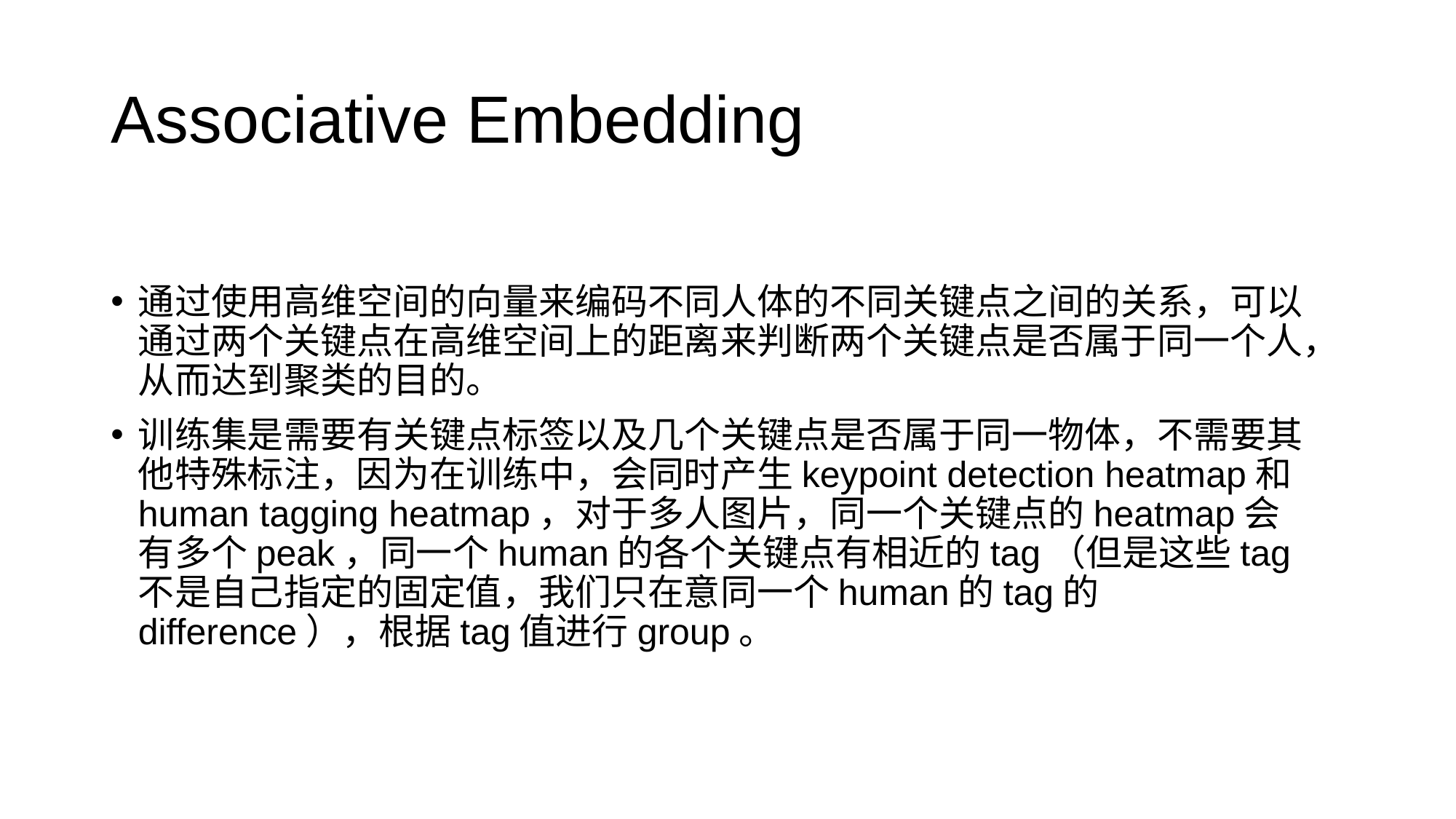

# Associative Embedding

通过使用高维空间的向量来编码不同人体的不同关键点之间的关系，可以通过两个关键点在高维空间上的距离来判断两个关键点是否属于同一个人，从而达到聚类的目的。
训练集是需要有关键点标签以及几个关键点是否属于同一物体，不需要其他特殊标注，因为在训练中，会同时产生keypoint detection heatmap和human tagging heatmap，对于多人图片，同一个关键点的heatmap会有多个peak，同一个human的各个关键点有相近的tag（但是这些tag不是自己指定的固定值，我们只在意同一个human的tag的difference），根据tag值进行group。